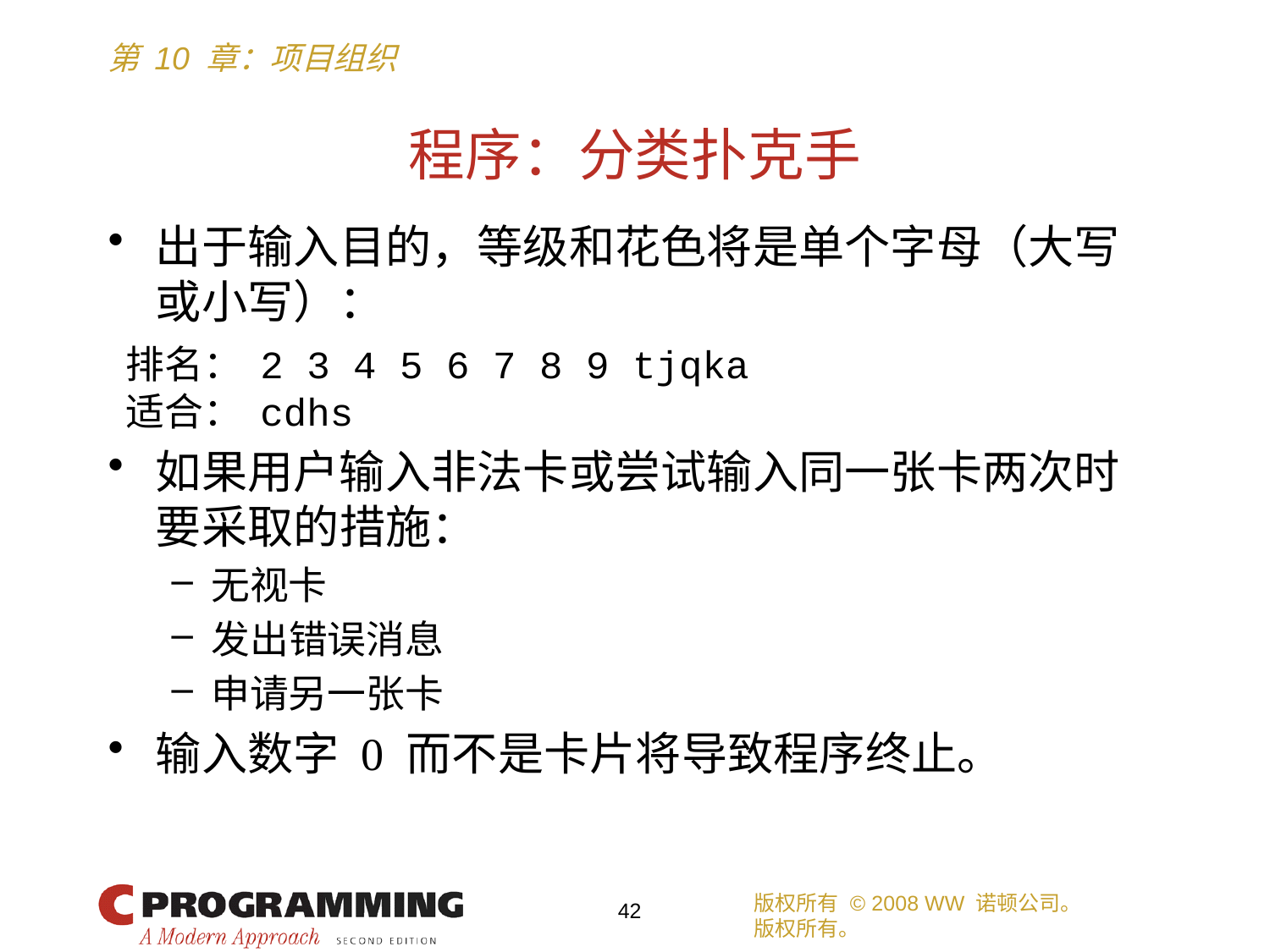

# 程序：分类扑克手
出于输入目的，等级和花色将是单个字母（大写或小写）：
 排名： 2 3 4 5 6 7 8 9 tjqka
 适合： cdhs
如果用户输入非法卡或尝试输入同一张卡两次时要采取的措施：
无视卡
发出错误消息
申请另一张卡
输入数字 0 而不是卡片将导致程序终止。
版权所有 © 2008 WW 诺顿公司。
版权所有。
42